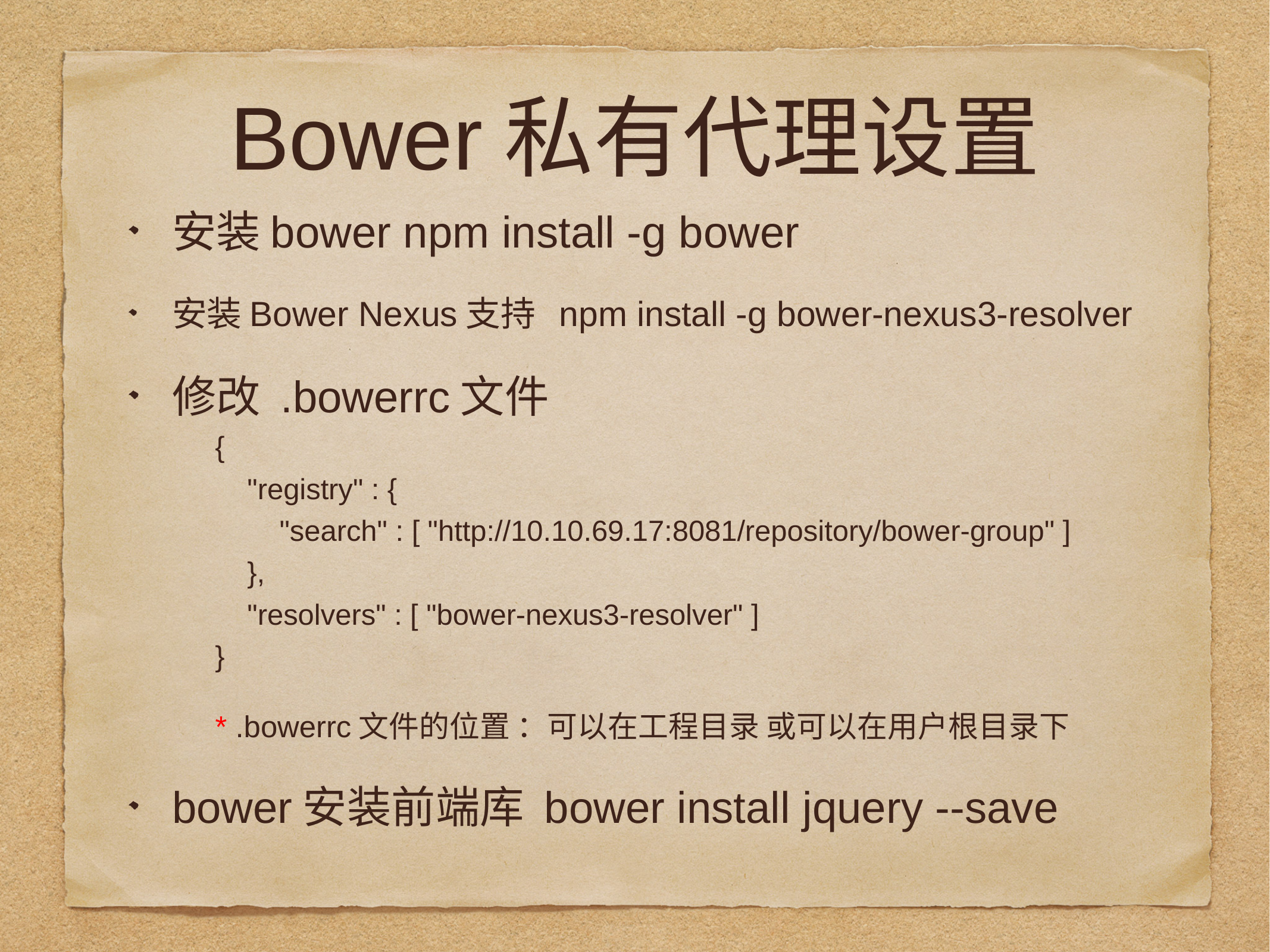

# Bower私有代理设置
安装bower npm install -g bower
安装Bower Nexus支持  npm install -g bower-nexus3-resolver
修改 .bowerrc文件
{
    "registry" : {
        "search" : [ "http://10.10.69.17:8081/repository/bower-group" ]
    },
    "resolvers" : [ "bower-nexus3-resolver" ]
}
* .bowerrc文件的位置 ：可以在工程目录 或可以在用户根目录下
bower安装前端库 bower install jquery --save